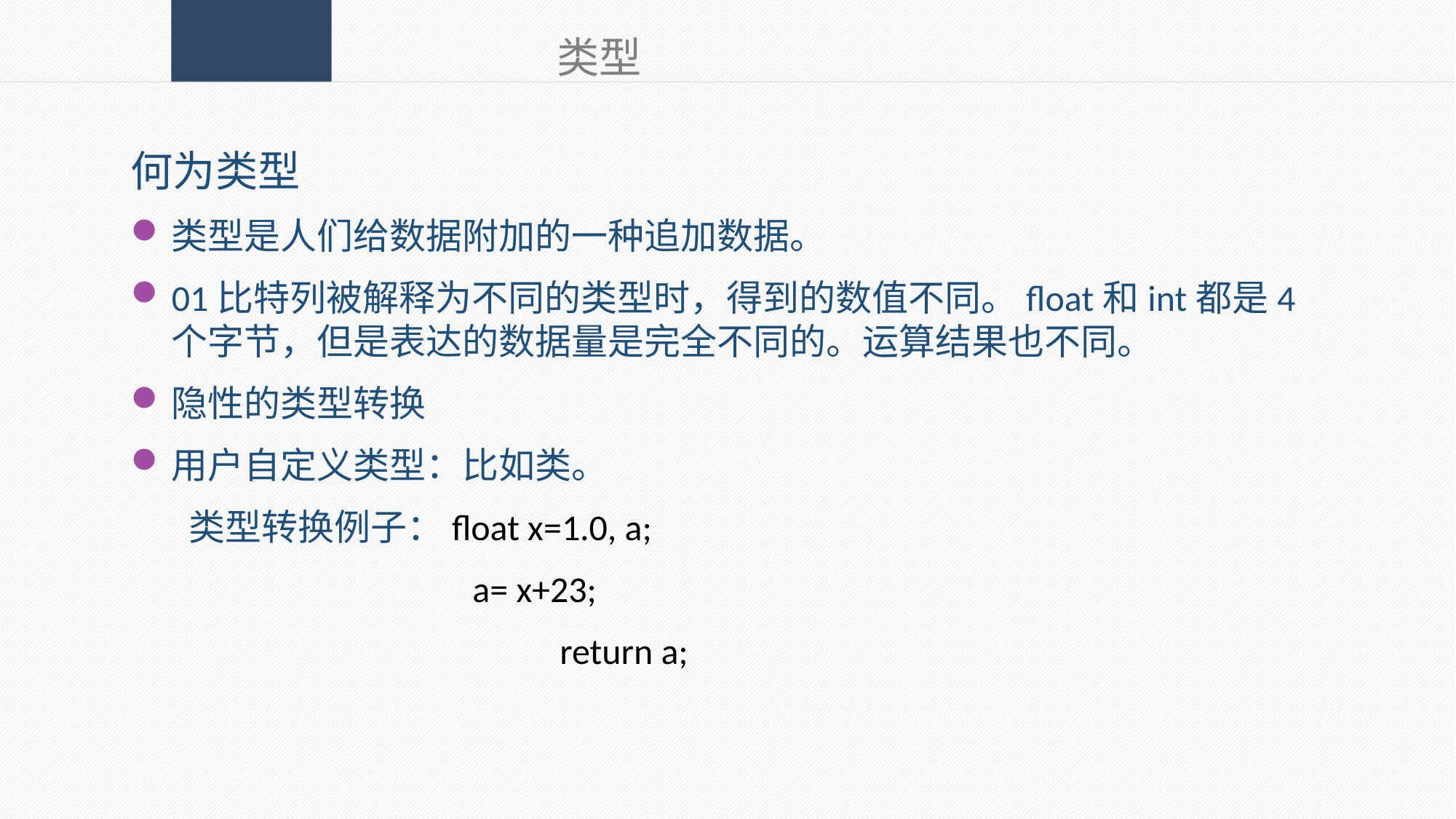

类型

何为类型
类型是人们给数据附加的一种追加数据。
01比特列被解释为不同的类型时，得到的数值不同。float和int都是4个字节，但是表达的数据量是完全不同的。运算结果也不同。
隐性的类型转换
用户自定义类型：比如类。
      类型转换例子：float x=1.0, a;
          a= x+23;
		    return a;